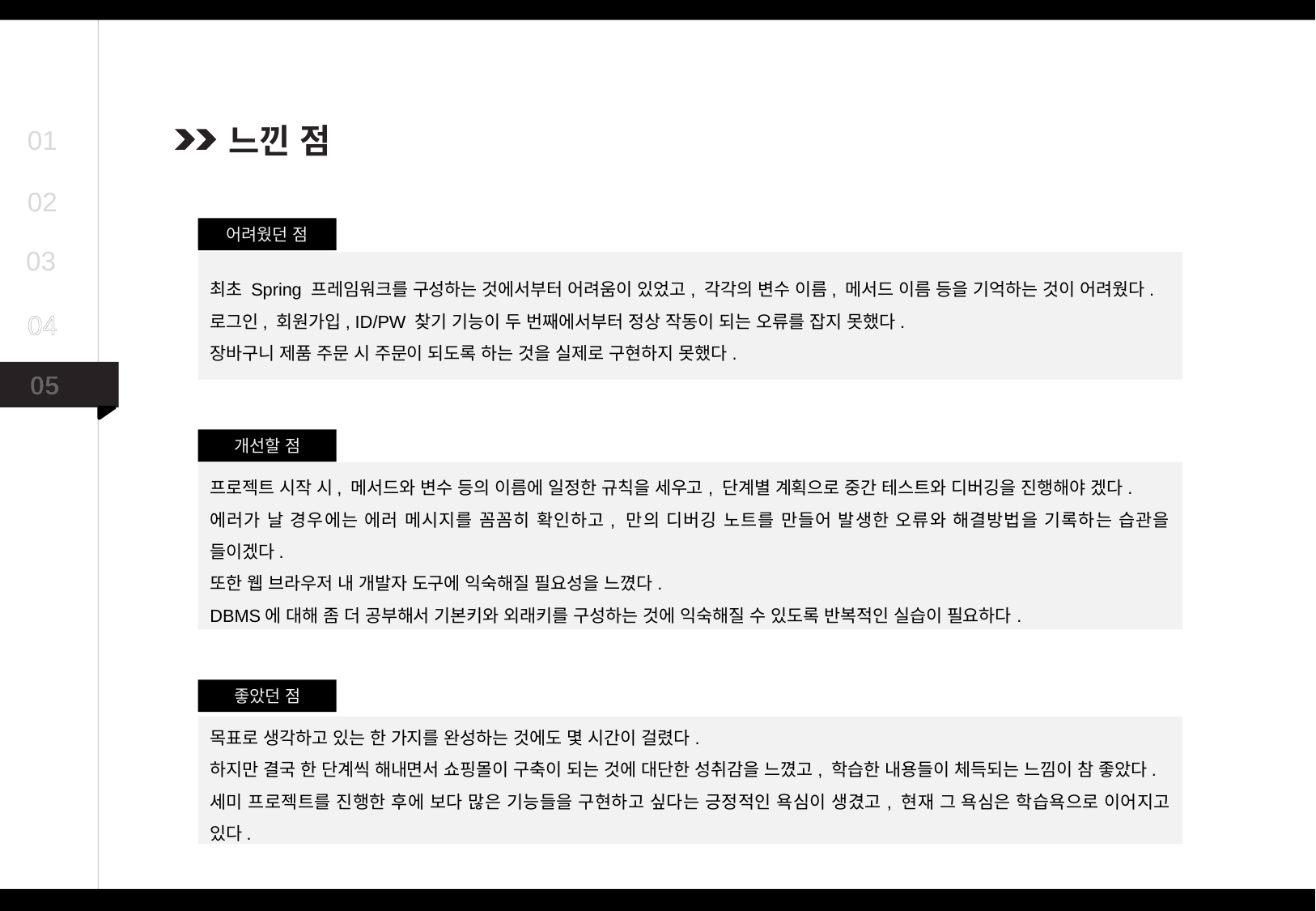

느낀 점
01

02
어려웠던 점
최초 Spring 프레임워크를 구성하는 것에서부터 어려움이 있었고, 각각의 변수 이름, 메서드 이름 등을 기억하는 것이 어려웠다.
로그인, 회원가입, ID/PW 찾기 기능이 두 번째에서부터 정상 작동이 되는 오류를 잡지 못했다.
장바구니 제품 주문 시 주문이 되도록 하는 것을 실제로 구현하지 못했다.
03
04

05

개선할 점
프로젝트 시작 시, 메서드와 변수 등의 이름에 일정한 규칙을 세우고, 단계별 계획으로 중간 테스트와 디버깅을 진행해야 겠다.
에러가 날 경우에는 에러 메시지를 꼼꼼히 확인하고, 만의 디버깅 노트를 만들어 발생한 오류와 해결방법을 기록하는 습관을 들이겠다.
또한 웹 브라우저 내 개발자 도구에 익숙해질 필요성을 느꼈다.
DBMS에 대해 좀 더 공부해서 기본키와 외래키를 구성하는 것에 익숙해질 수 있도록 반복적인 실습이 필요하다.
좋았던 점
목표로 생각하고 있는 한 가지를 완성하는 것에도 몇 시간이 걸렸다.
하지만 결국 한 단계씩 해내면서 쇼핑몰이 구축이 되는 것에 대단한 성취감을 느꼈고, 학습한 내용들이 체득되는 느낌이 참 좋았다.
세미 프로젝트를 진행한 후에 보다 많은 기능들을 구현하고 싶다는 긍정적인 욕심이 생겼고, 현재 그 욕심은 학습욕으로 이어지고 있다.